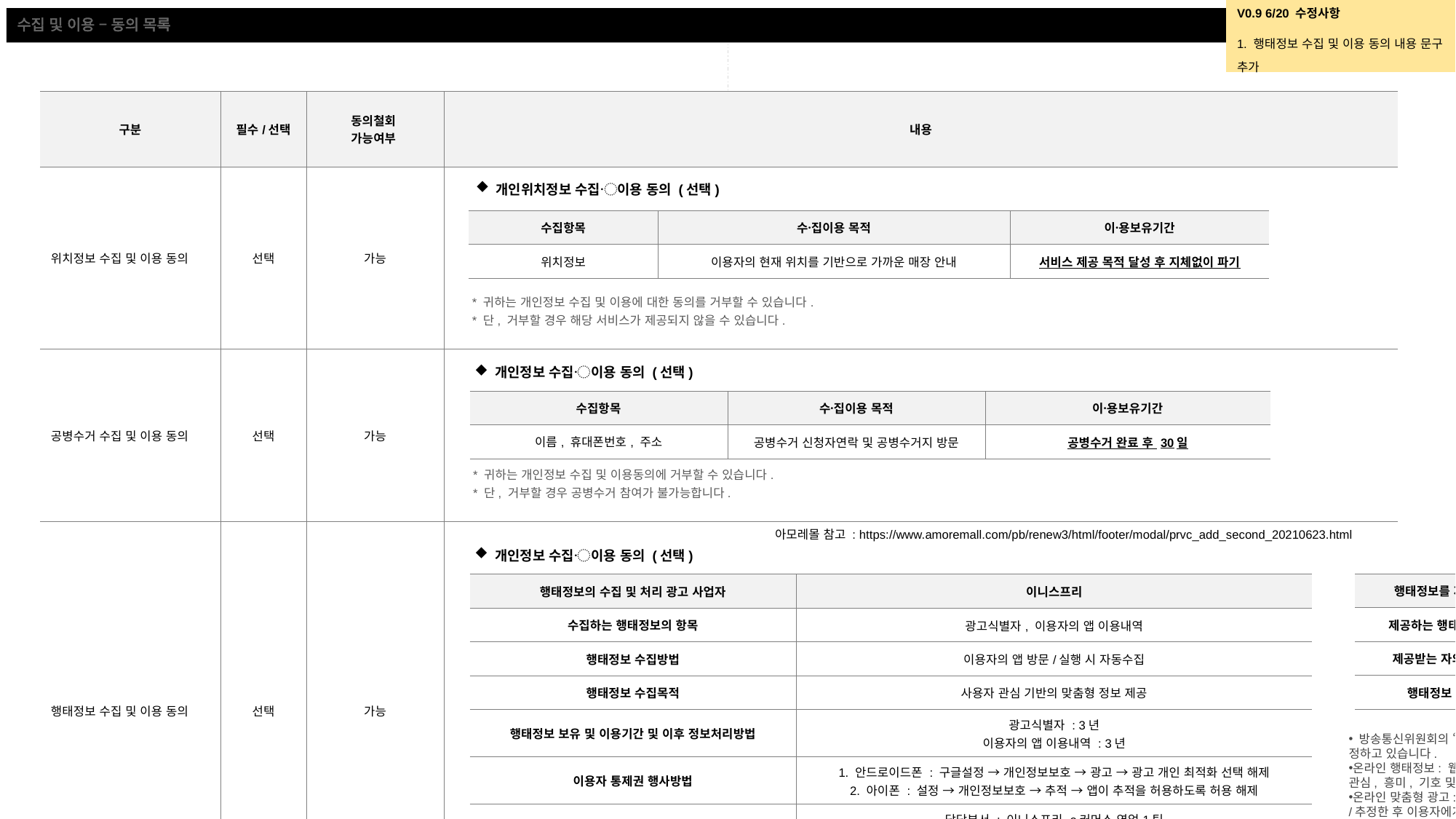

| V0.9 6/20 수정사항 |
| --- |
| 1. 행태정보 수집 및 이용 동의 내용 문구 추가 |
# 수집 및 이용 – 동의 목록
| 구분 | 필수/선택 | 동의철회 가능여부 | 내용 |
| --- | --- | --- | --- |
| 위치정보 수집 및 이용 동의 | 선택 | 가능 |  |
| 공병수거 수집 및 이용 동의 | 선택 | 가능 |  |
| 행태정보 수집 및 이용 동의 | 선택 | 가능 |  |
개인위치정보 수집〮이용 동의 (선택)
| 수집항목 | 수집〮이용 목적 | 이용〮보유기간 |
| --- | --- | --- |
| 위치정보 | 이용자의 현재 위치를 기반으로 가까운 매장 안내 | 서비스 제공 목적 달성 후 지체없이 파기 |
* 귀하는 개인정보 수집 및 이용에 대한 동의를 거부할 수 있습니다.
* 단, 거부할 경우 해당 서비스가 제공되지 않을 수 있습니다.
개인정보 수집〮이용 동의 (선택)
| 수집항목 | 수집〮이용 목적 | 이용〮보유기간 |
| --- | --- | --- |
| 이름, 휴대폰번호, 주소 | 공병수거 신청자연락 및 공병수거지 방문 | 공병수거 완료 후 30일 |
* 귀하는 개인정보 수집 및 이용동의에 거부할 수 있습니다.
* 단, 거부할 경우 공병수거 참여가 불가능합니다.
아모레몰 참고 : https://www.amoremall.com/pb/renew3/html/footer/modal/prvc_add_second_20210623.html
개인정보 수집〮이용 동의 (선택)
| 행태정보를 제공받는 자 | 앱스플라이어 |
| --- | --- |
| 제공하는 행태정보의 항목 | 광고식별자, 이용자의 앱 사용이력 |
| 제공받는 자의 이용 목적 | 사용자 관심 기반의 맞춤형 정보 제공 |
| 행태정보 수집목적 | 사용자 관심 기반의 맞춤형 정보 제공 |
| 행태정보의 수집 및 처리 광고 사업자 | 이니스프리 |
| --- | --- |
| 수집하는 행태정보의 항목 | 광고식별자, 이용자의 앱 이용내역 |
| 행태정보 수집방법 | 이용자의 앱 방문/실행 시 자동수집 |
| 행태정보 수집목적 | 사용자 관심 기반의 맞춤형 정보 제공 |
| 행태정보 보유 및 이용기간 및 이후 정보처리방법 | 광고식별자 : 3년 이용자의 앱 이용내역 : 3년 |
| 이용자 통제권 행사방법 | 1. 안드로이드폰 : 구글설정 → 개인정보보호 → 광고 → 광고 개인 최적화 선택 해제 2. 아이폰 : 설정 → 개인정보보호 → 추적 → 앱이 추적을 허용하도록 허용 해제 |
| 이용자 피해구제방법 | 담당부서 : 이니스프리 e커머스 영업1팀 연락처 : 080-380-0114 E-mail : Innisfree\_privacy@innisfree.com |
 방송통신위원회의 ‘온라인 맞춤형 광고 개인정보보호 가이드라인’에서는 다음과 같이 정하고 있습니다.
온라인 행태정보: 웹 사이트 방문이력, 앱 사용 이력, 구매 및 검색 이력 등 이용자의 관심, 흥미, 기호 및 성향 등을 파악하고 분석할 수 있는 온라인상의 이용자 활동정보
온라인 맞춤형 광고: 행태정보를 처리하여 이용자의 관심, 흥미, 기호 및 성향 등을 분석/추정한 후 이용자에게 맞춤형으로 제공되는 온라인 광고